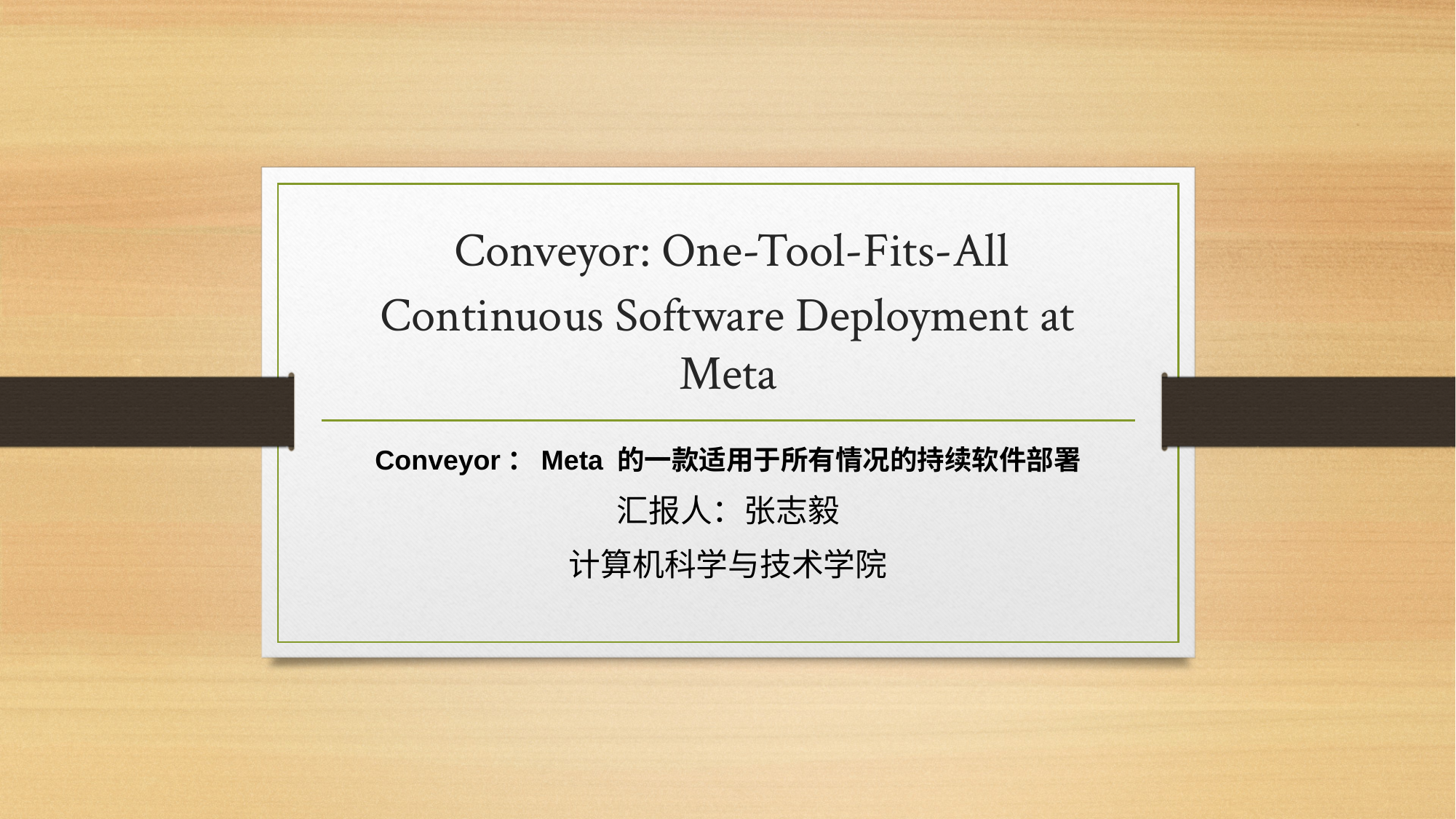

# Conveyor: One-Tool-Fits-All  Continuous Software Deployment at Meta
Conveyor：Meta 的一款适用于所有情况的持续软件部署
汇报人：张志毅
计算机科学与技术学院